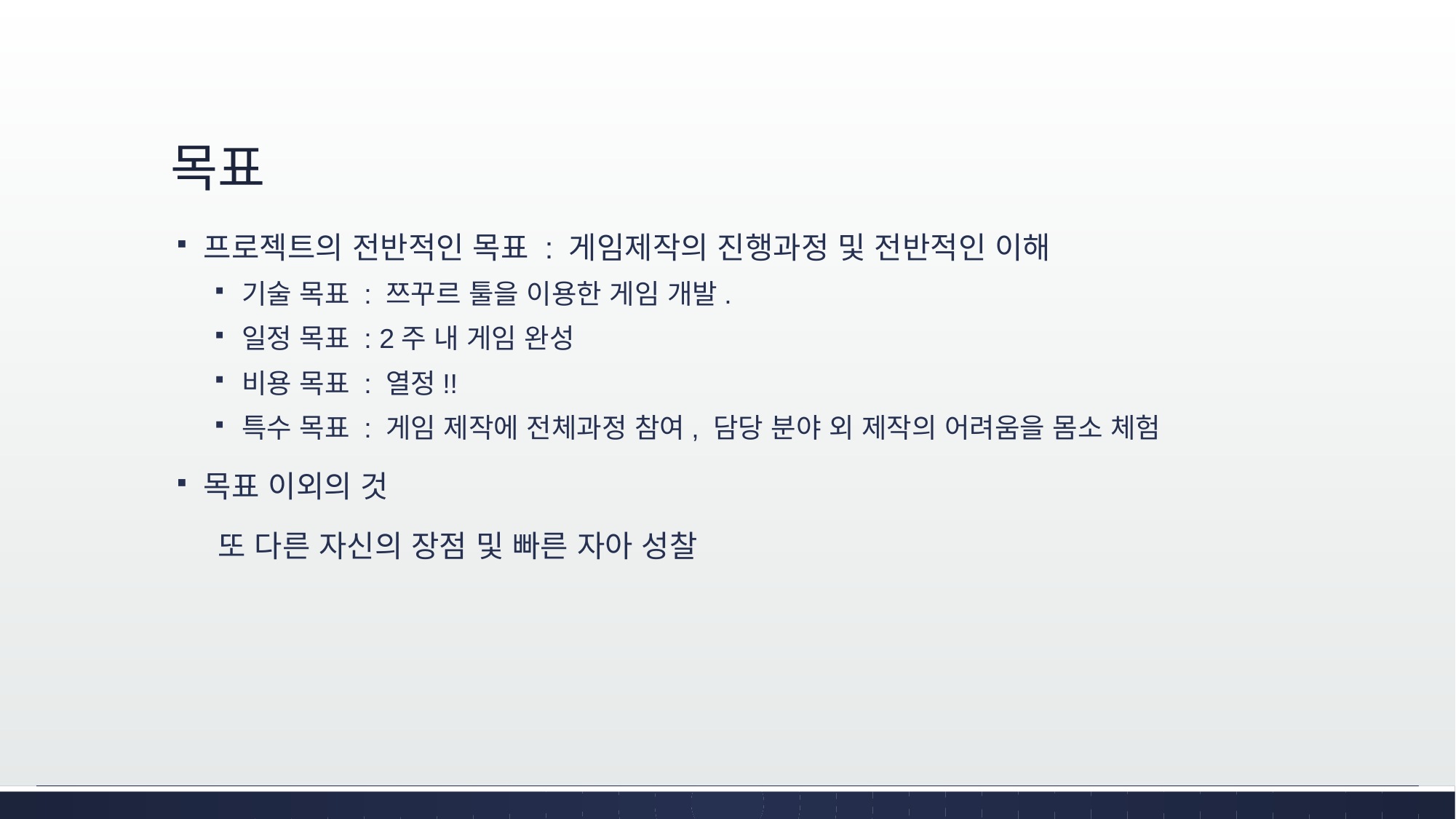

# 목표
프로젝트의 전반적인 목표 : 게임제작의 진행과정 및 전반적인 이해
기술 목표 : 쯔꾸르 툴을 이용한 게임 개발.
일정 목표 : 2주 내 게임 완성
비용 목표 : 열정!!
특수 목표 : 게임 제작에 전체과정 참여, 담당 분야 외 제작의 어려움을 몸소 체험
목표 이외의 것
    또 다른 자신의 장점 및 빠른 자아 성찰